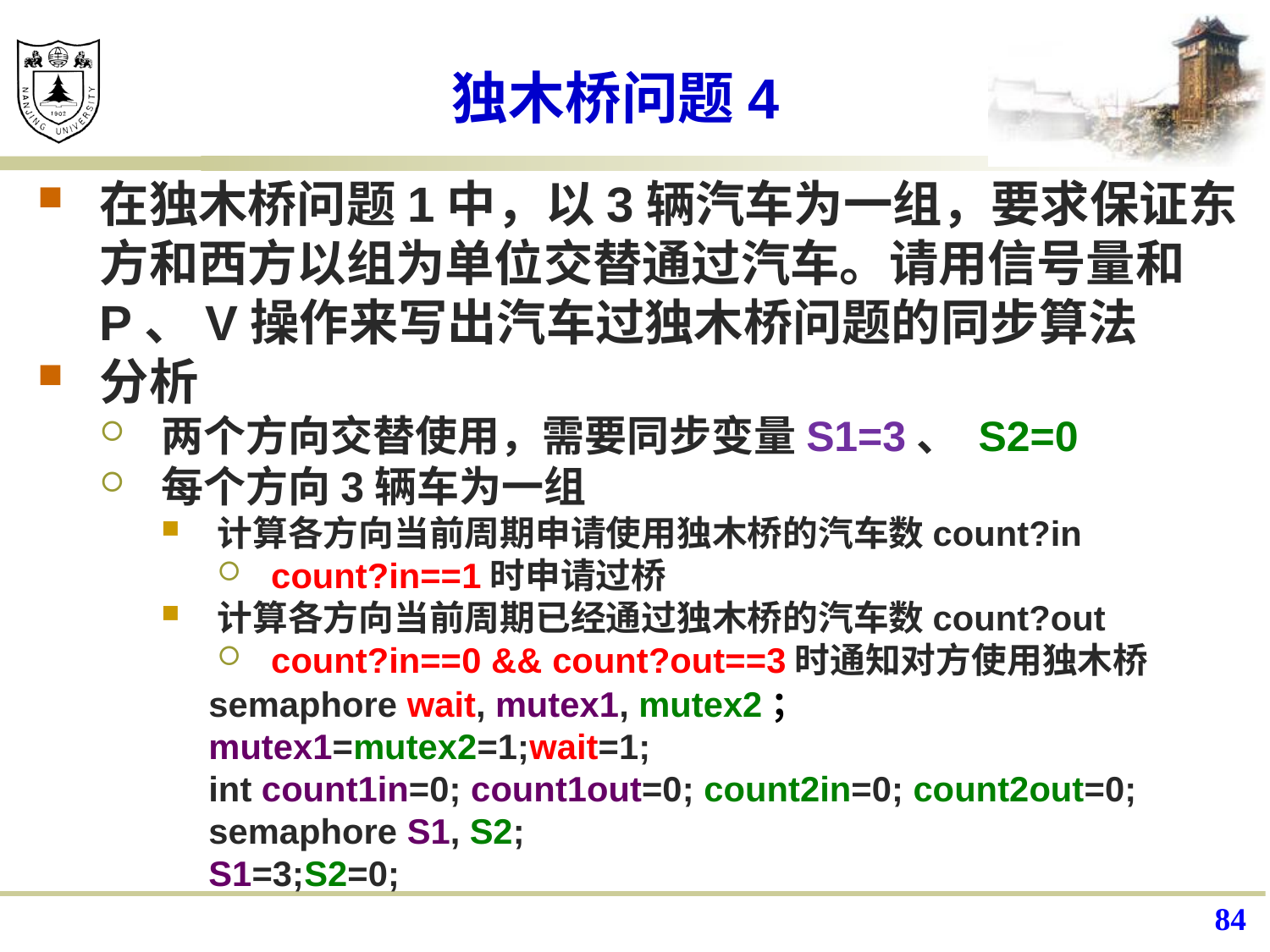

# 独木桥问题4
在独木桥问题1中，以3辆汽车为一组，要求保证东方和西方以组为单位交替通过汽车。请用信号量和P、V操作来写出汽车过独木桥问题的同步算法
分析
两个方向交替使用，需要同步变量S1=3、 S2=0
每个方向3辆车为一组
计算各方向当前周期申请使用独木桥的汽车数count?in
count?in==1时申请过桥
计算各方向当前周期已经通过独木桥的汽车数count?out
count?in==0 && count?out==3时通知对方使用独木桥

semaphore wait, mutex1, mutex2；
mutex1=mutex2=1;wait=1;
int count1in=0; count1out=0; count2in=0; count2out=0;
semaphore S1, S2;
S1=3;S2=0;
84